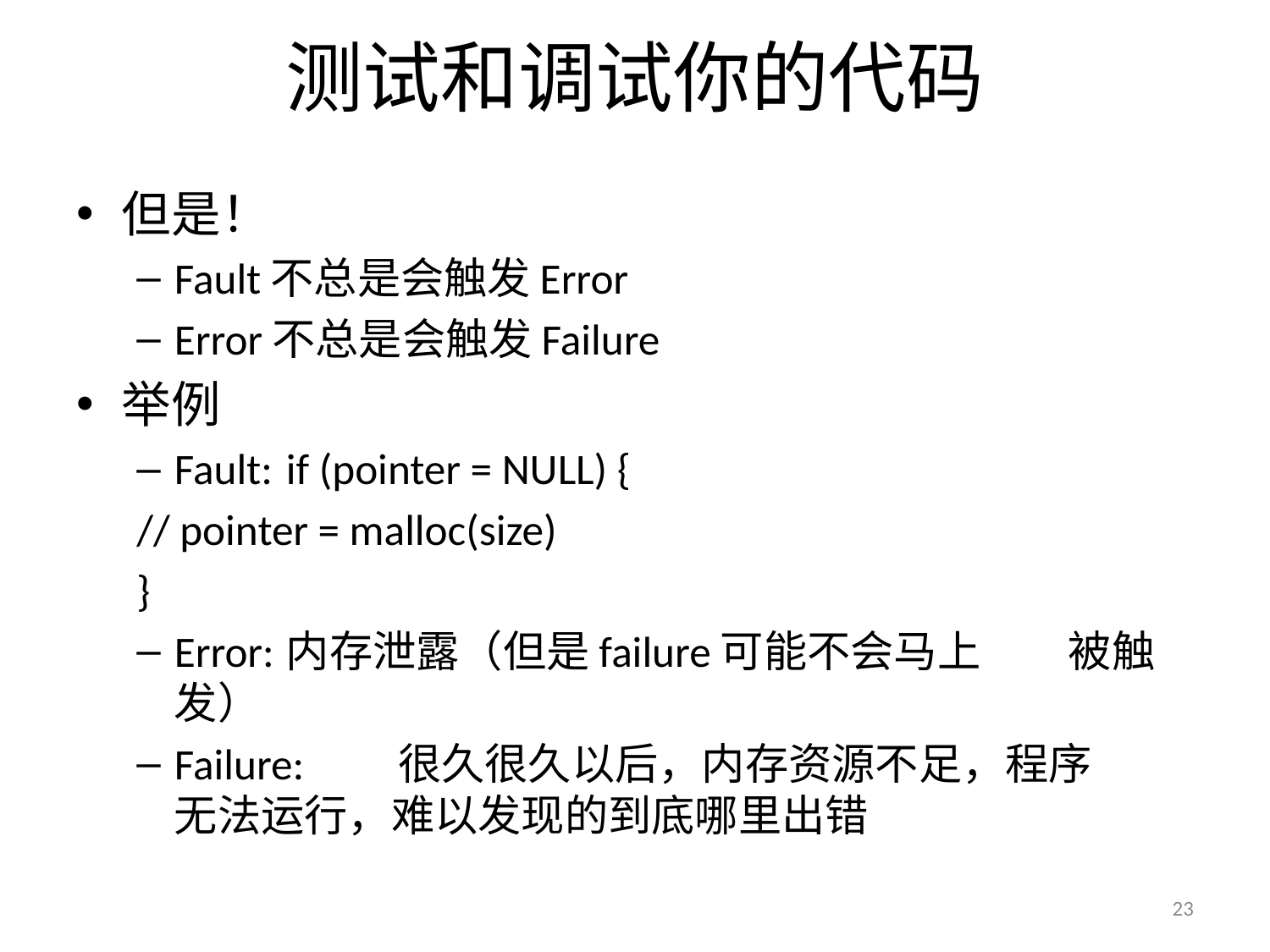

# 测试和调试你的代码
但是！
Fault不总是会触发Error
Error不总是会触发Failure
举例
Fault:		if (pointer = NULL) {
				// pointer = malloc(size)
			}
Error:		内存泄露（但是failure可能不会马上			被触发）
Failure:		很久很久以后，内存资源不足，程序			无法运行，难以发现的到底哪里出错
23